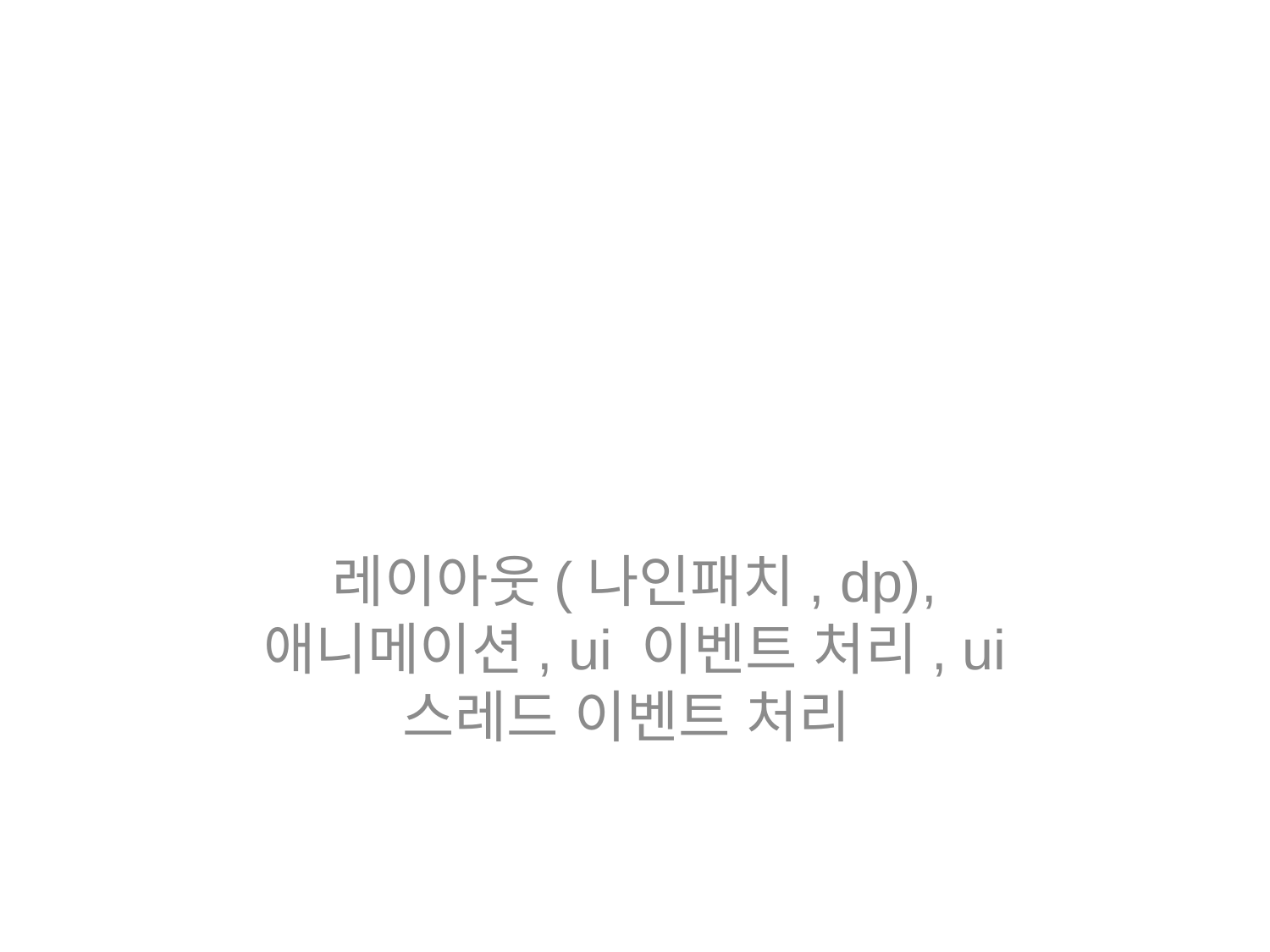

#
레이아웃(나인패치, dp), 애니메이션, ui 이벤트 처리, ui 스레드 이벤트 처리